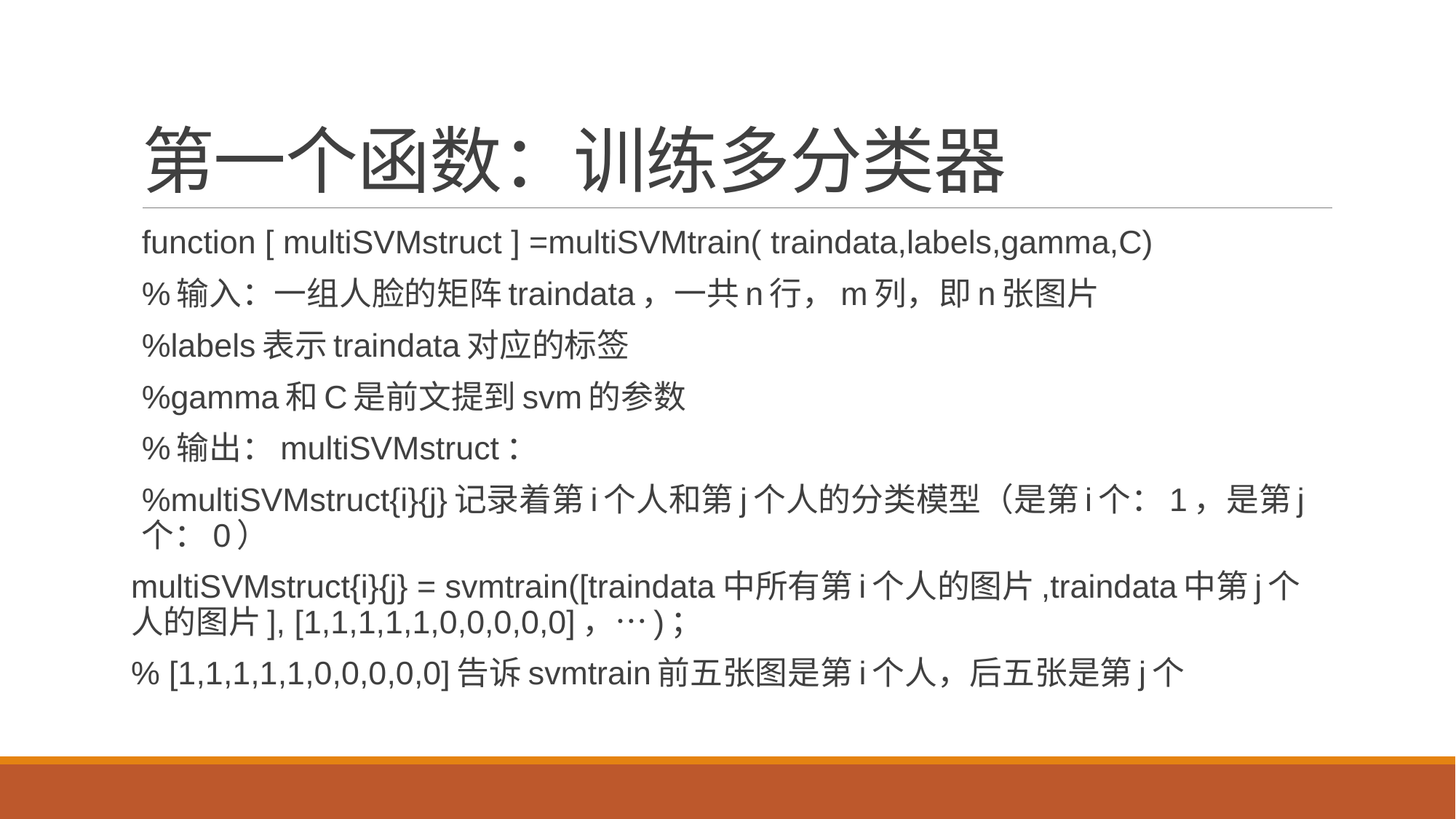

# 第一个函数：训练多分类器
function [ multiSVMstruct ] =multiSVMtrain( traindata,labels,gamma,C)
%输入：一组人脸的矩阵traindata，一共n行，m列，即n张图片
%labels表示traindata对应的标签
%gamma和C是前文提到svm的参数
%输出：multiSVMstruct：
%multiSVMstruct{i}{j}记录着第i个人和第j个人的分类模型（是第i个：1，是第j个：0）
multiSVMstruct{i}{j} = svmtrain([traindata中所有第i个人的图片,traindata中第j个人的图片], [1,1,1,1,1,0,0,0,0,0]，…)；
% [1,1,1,1,1,0,0,0,0,0]告诉svmtrain前五张图是第i个人，后五张是第j个